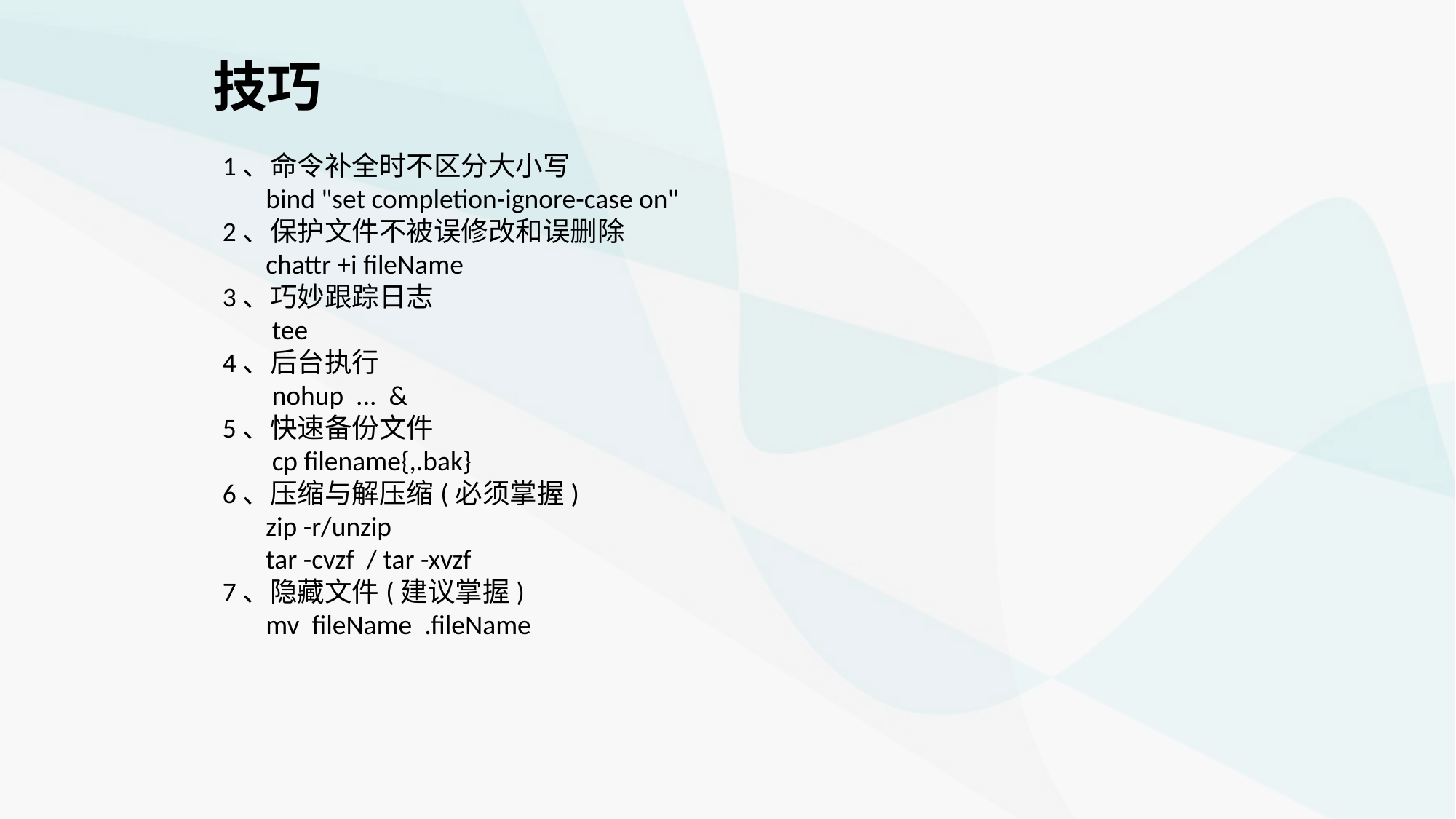

技巧
1、命令补全时不区分大小写
       bind "set completion-ignore-case on"
2、保护文件不被误修改和误删除
       chattr +i fileName
3、巧妙跟踪日志
        tee
4、后台执行
        nohup  ...  &
5、快速备份文件
        cp filename{,.bak}
6、压缩与解压缩(必须掌握)
       zip -r/unzip
       tar -cvzf  / tar -xvzf
7、隐藏文件(建议掌握)
       mv  fileName  .fileName